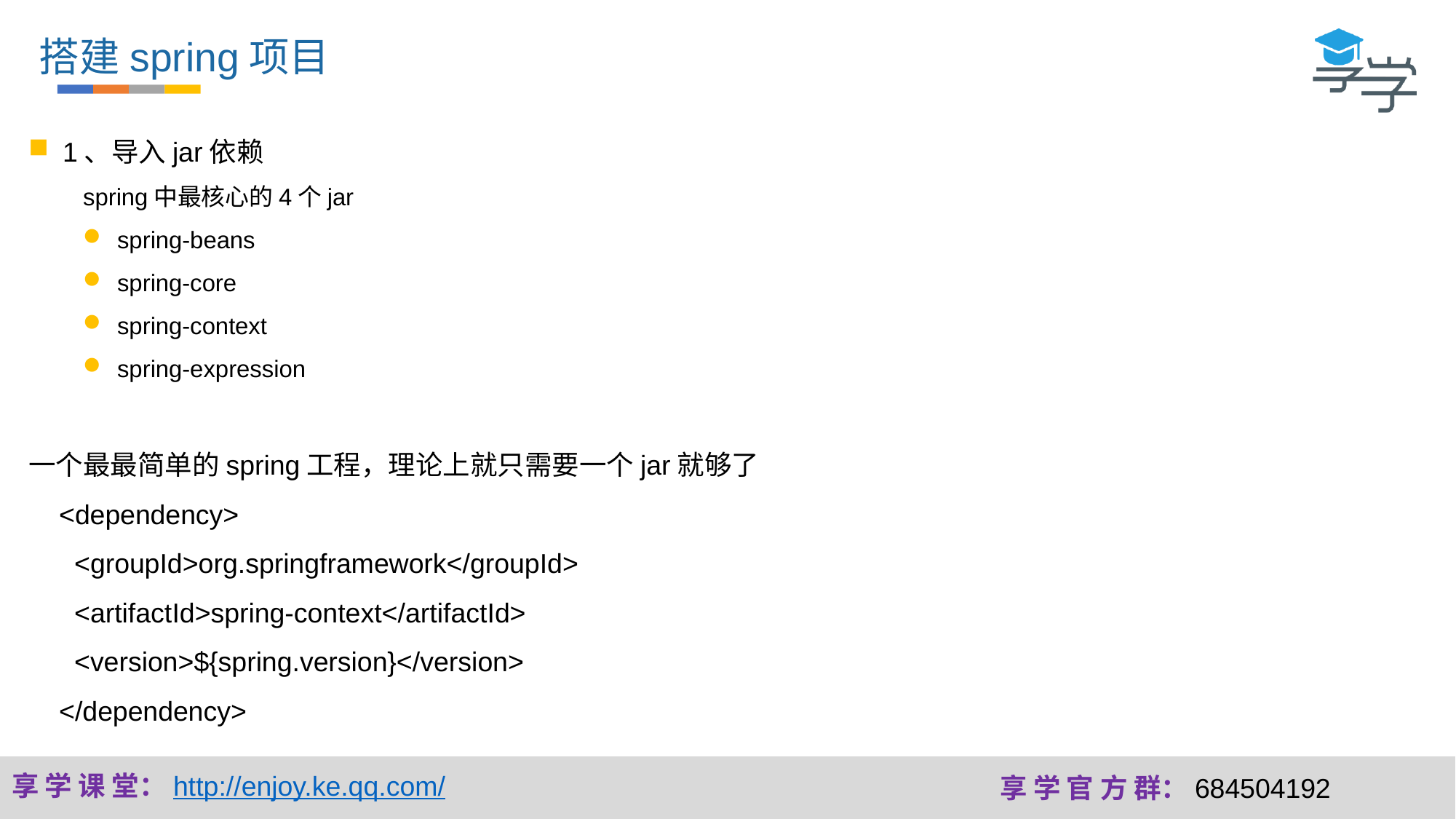

搭建spring项目

1、导入jar依赖
spring中最核心的4个jar
spring-beans
spring-core
spring-context
spring-expression

一个最最简单的spring工程，理论上就只需要一个jar就够了
    <dependency>
      <groupId>org.springframework</groupId>
      <artifactId>spring-context</artifactId>
      <version>${spring.version}</version>
    </dependency>